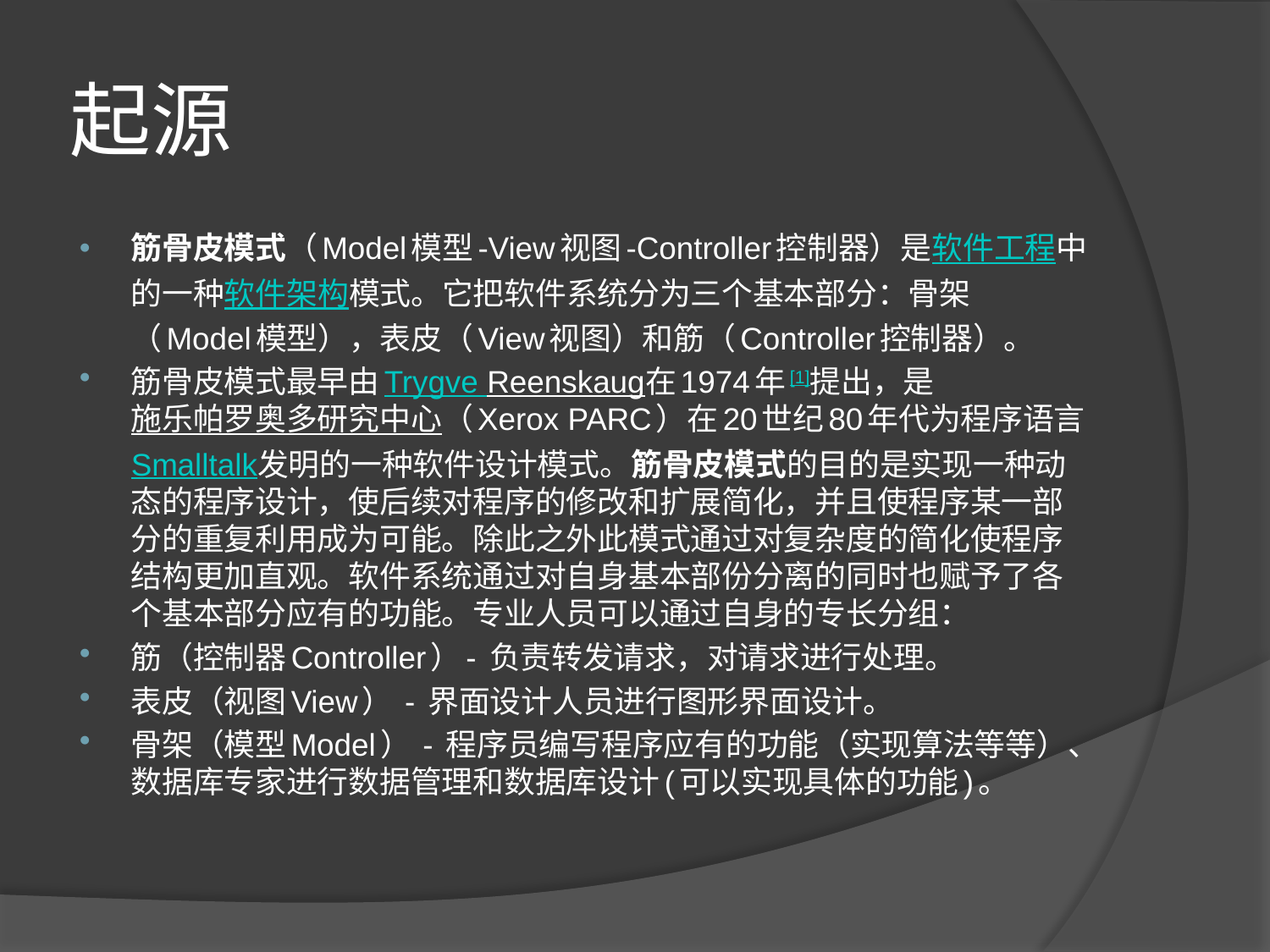

# 起源
筋骨皮模式（Model模型-View视图-Controller控制器）是软件工程中的一种软件架构模式。它把软件系统分为三个基本部分：骨架（Model模型），表皮（View视图）和筋（Controller控制器）。
筋骨皮模式最早由Trygve Reenskaug在1974年[1]提出，是施乐帕罗奥多研究中心（Xerox PARC）在20世纪80年代为程序语言Smalltalk发明的一种软件设计模式。筋骨皮模式的目的是实现一种动态的程序设计，使后续对程序的修改和扩展简化，并且使程序某一部分的重复利用成为可能。除此之外此模式通过对复杂度的简化使程序结构更加直观。软件系统通过对自身基本部份分离的同时也赋予了各个基本部分应有的功能。专业人员可以通过自身的专长分组：
筋（控制器Controller）- 负责转发请求，对请求进行处理。
表皮（视图View） - 界面设计人员进行图形界面设计。
骨架（模型Model） - 程序员编写程序应有的功能（实现算法等等）、数据库专家进行数据管理和数据库设计(可以实现具体的功能)。